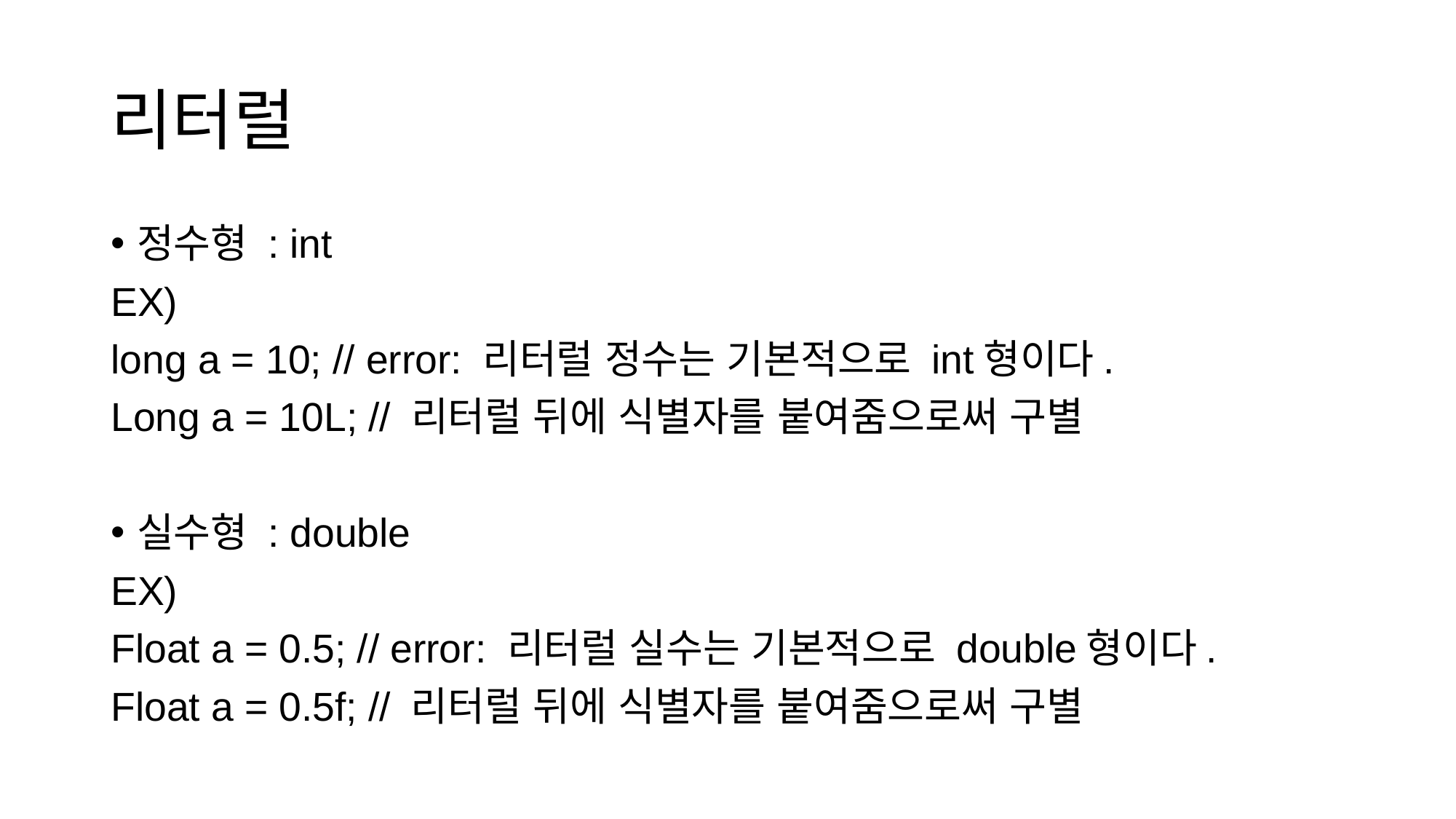

# 리터럴
정수형 : int
EX)
long a = 10; // error: 리터럴 정수는 기본적으로 int형이다.
Long a = 10L; // 리터럴 뒤에 식별자를 붙여줌으로써 구별

실수형 : double
EX)
Float a = 0.5; // error: 리터럴 실수는 기본적으로 double형이다.
Float a = 0.5f; // 리터럴 뒤에 식별자를 붙여줌으로써 구별